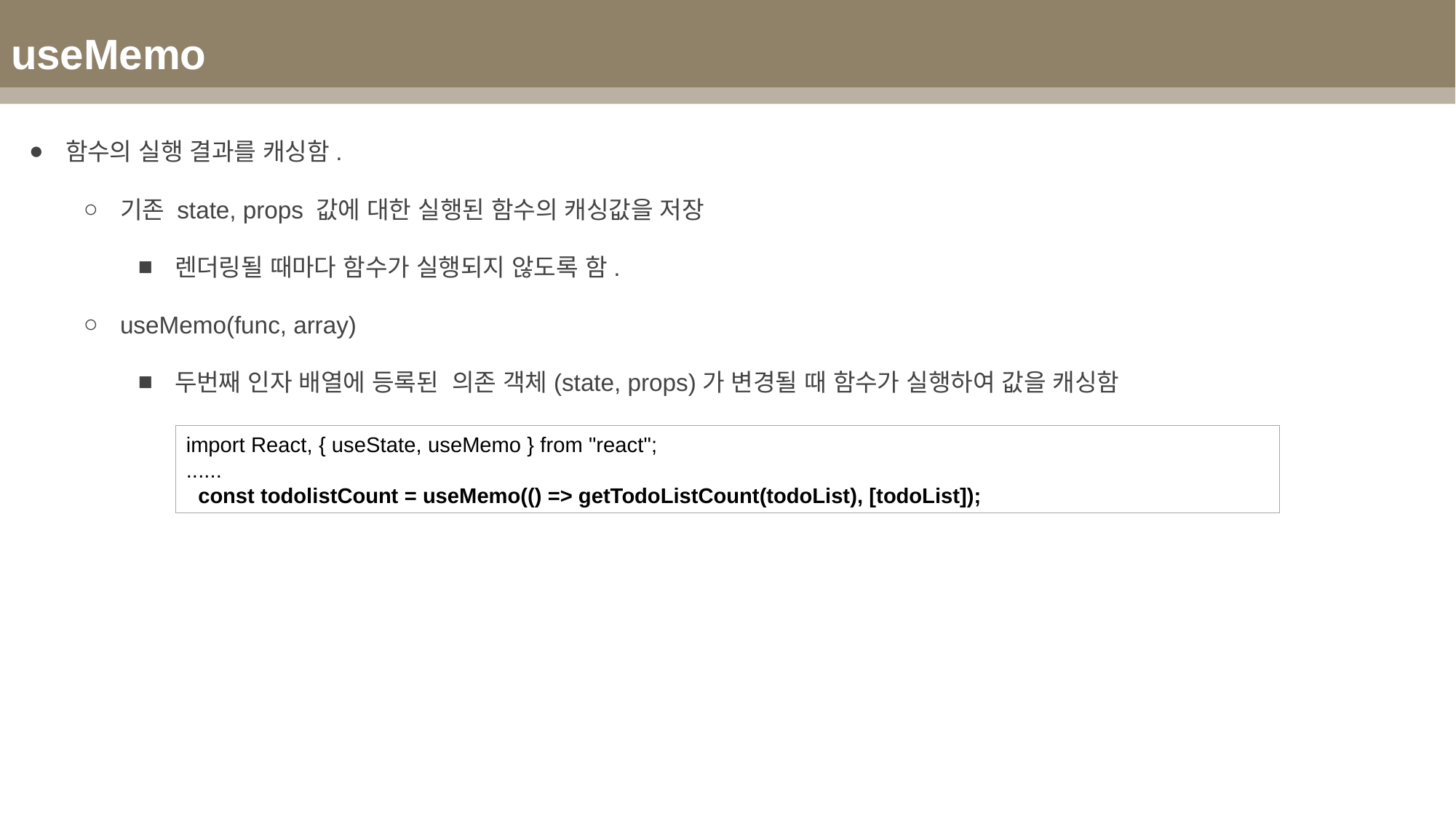

useMemo
함수의 실행 결과를 캐싱함.
기존 state, props 값에 대한 실행된 함수의 캐싱값을 저장
렌더링될 때마다 함수가 실행되지 않도록 함.
useMemo(func, array)
두번째 인자 배열에 등록된  의존 객체(state, props)가 변경될 때 함수가 실행하여 값을 캐싱함

import React, { useState, useMemo } from "react";
......
  const todolistCount = useMemo(() => getTodoListCount(todoList), [todoList]);